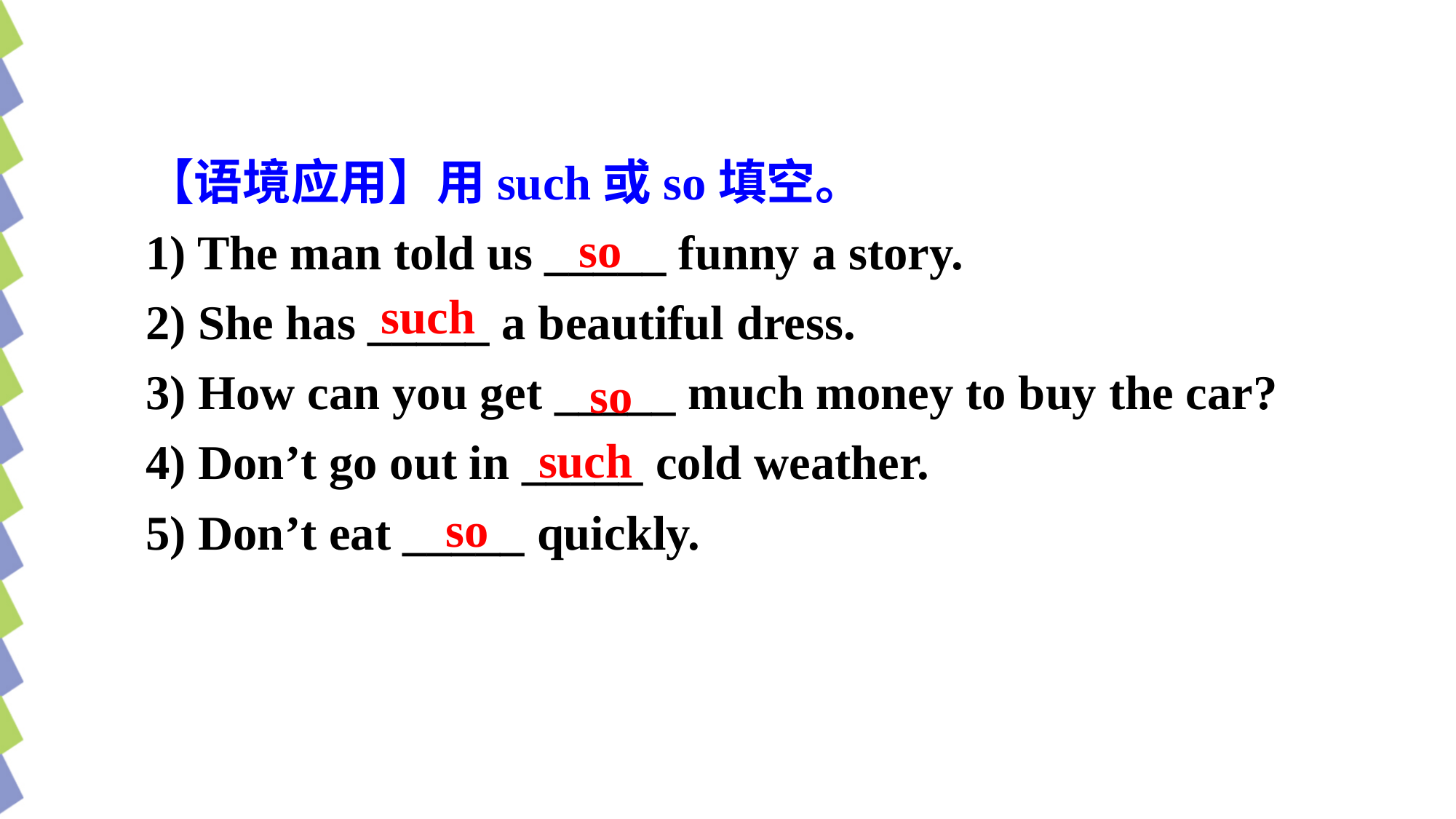

【语境应用】用such或so填空。
1) The man told us _____ funny a story.
2) She has _____ a beautiful dress.
3) How can you get _____ much money to buy the car?
4) Don’t go out in _____ cold weather.
5) Don’t eat _____ quickly.
so
such
so
such
so